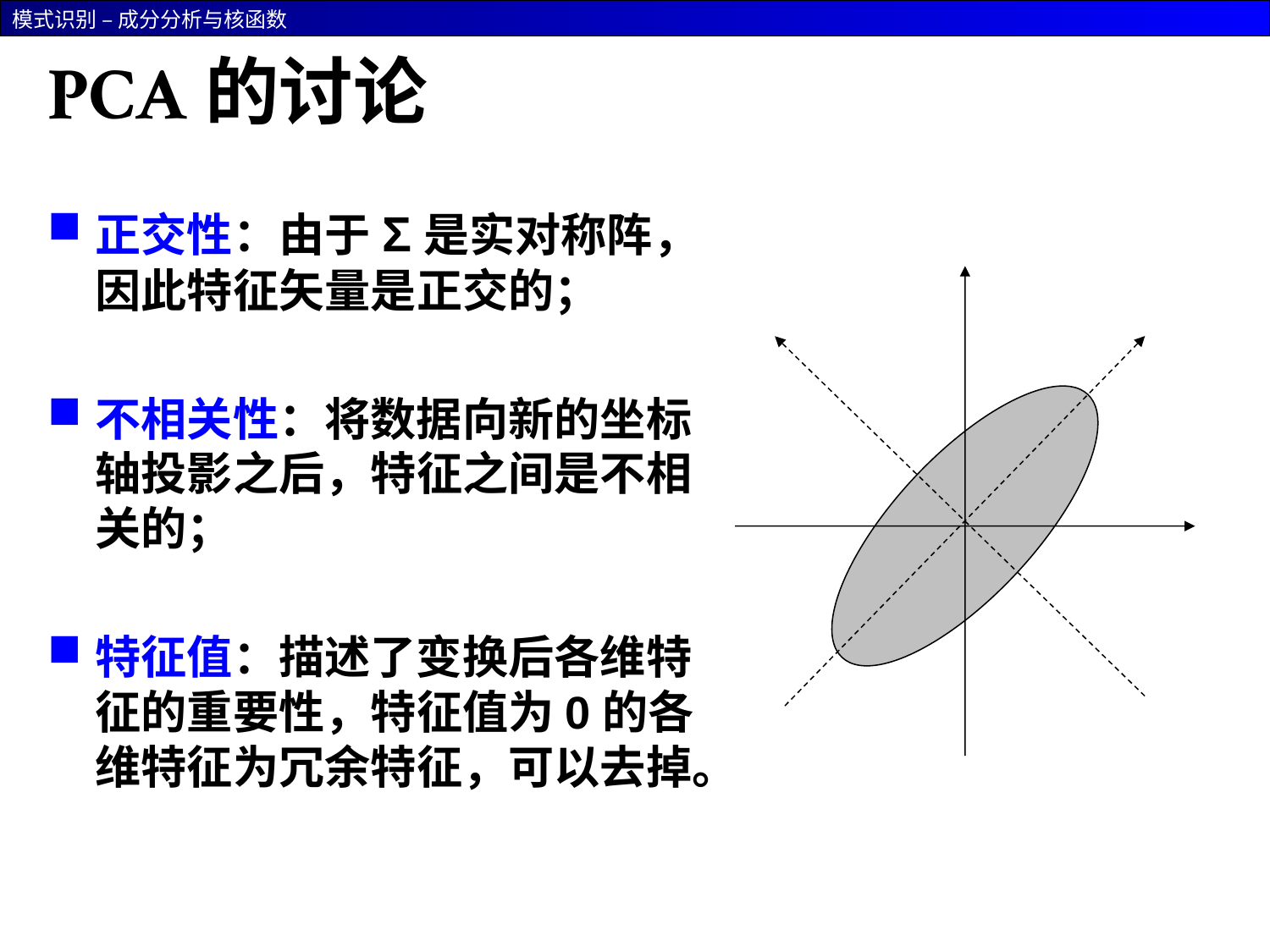

# PCA的讨论
正交性：由于Σ是实对称阵，因此特征矢量是正交的；

不相关性：将数据向新的坐标轴投影之后，特征之间是不相关的；

特征值：描述了变换后各维特征的重要性，特征值为0的各维特征为冗余特征，可以去掉。